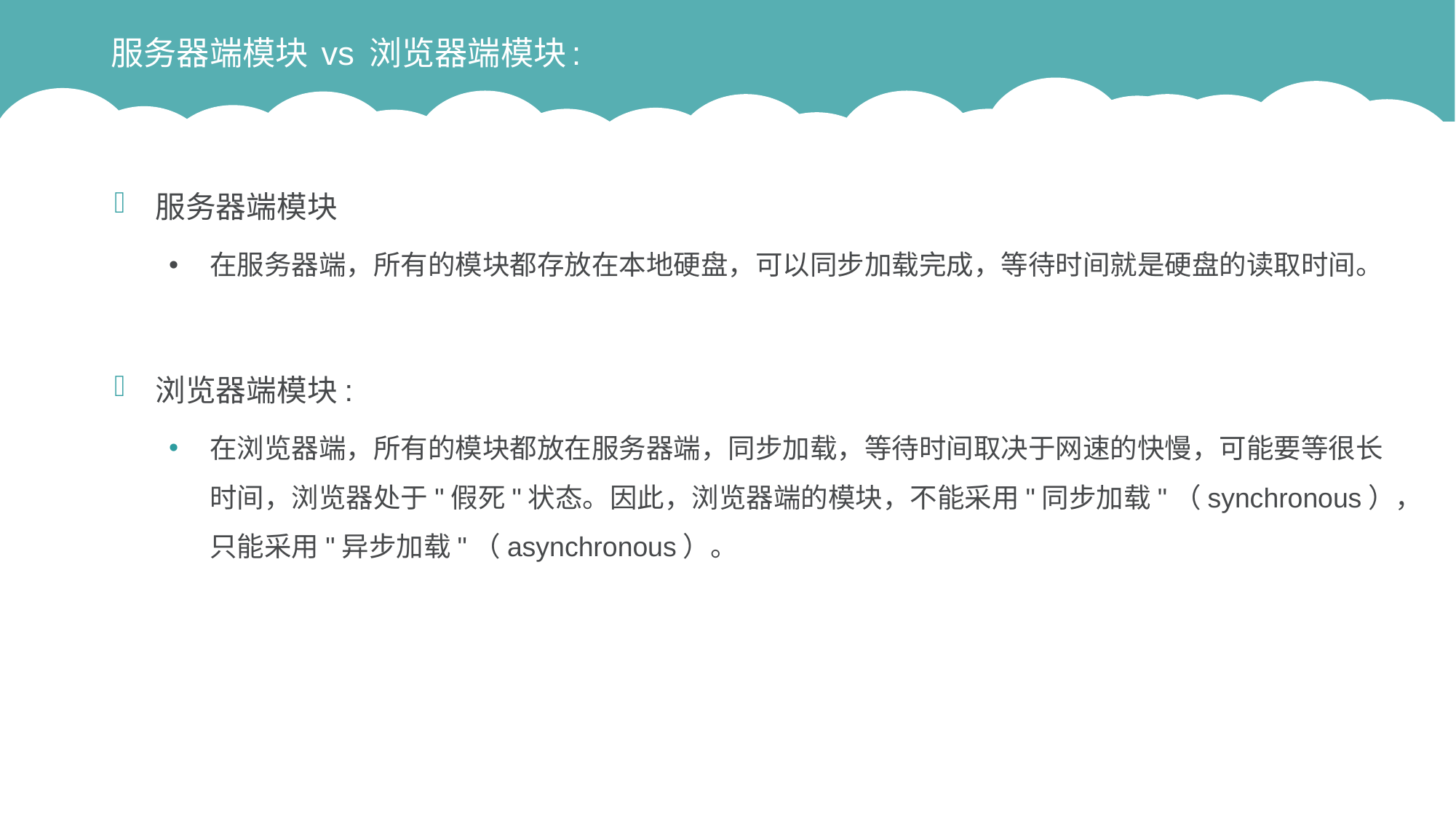

# 服务器端模块 vs 浏览器端模块:
服务器端模块
在服务器端，所有的模块都存放在本地硬盘，可以同步加载完成，等待时间就是硬盘的读取时间。

浏览器端模块:
在浏览器端，所有的模块都放在服务器端，同步加载，等待时间取决于网速的快慢，可能要等很长时间，浏览器处于"假死"状态。因此，浏览器端的模块，不能采用"同步加载"（synchronous），只能采用"异步加载"（asynchronous）。